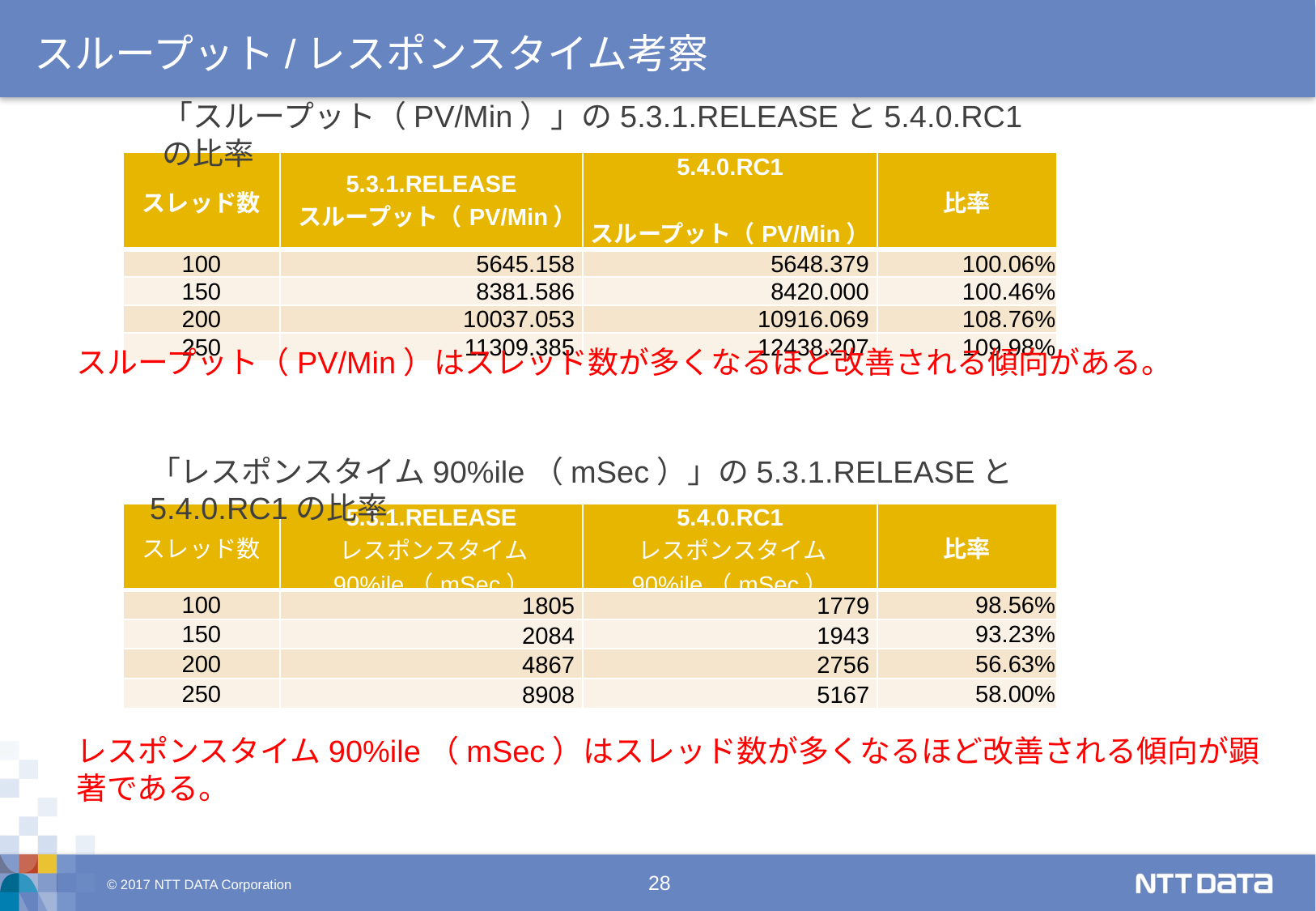

スループット/レスポンスタイム考察
「スループット（PV/Min）」の5.3.1.RELEASEと5.4.0.RC1の比率
| スレッド数 | 5.3.1.RELEASE スループット（PV/Min） | 5.4.0.RC1 　スループット（PV/Min） | 比率 |
| --- | --- | --- | --- |
| 100 | 5645.158 | 5648.379 | 100.06% |
| 150 | 8381.586 | 8420.000 | 100.46% |
| 200 | 10037.053 | 10916.069 | 108.76% |
| 250 | 11309.385 | 12438.207 | 109.98% |
スループット（PV/Min）はスレッド数が多くなるほど改善される傾向がある。
「レスポンスタイム90%ile（mSec）」の5.3.1.RELEASEと5.4.0.RC1の比率
| スレッド数 | 5.3.1.RELEASE レスポンスタイム90%ile（mSec） | 5.4.0.RC1 レスポンスタイム90%ile（mSec） | 比率 |
| --- | --- | --- | --- |
| 100 | 1805 | 1779 | 98.56% |
| 150 | 2084 | 1943 | 93.23% |
| 200 | 4867 | 2756 | 56.63% |
| 250 | 8908 | 5167 | 58.00% |
レスポンスタイム90%ile（mSec）はスレッド数が多くなるほど改善される傾向が顕著である。